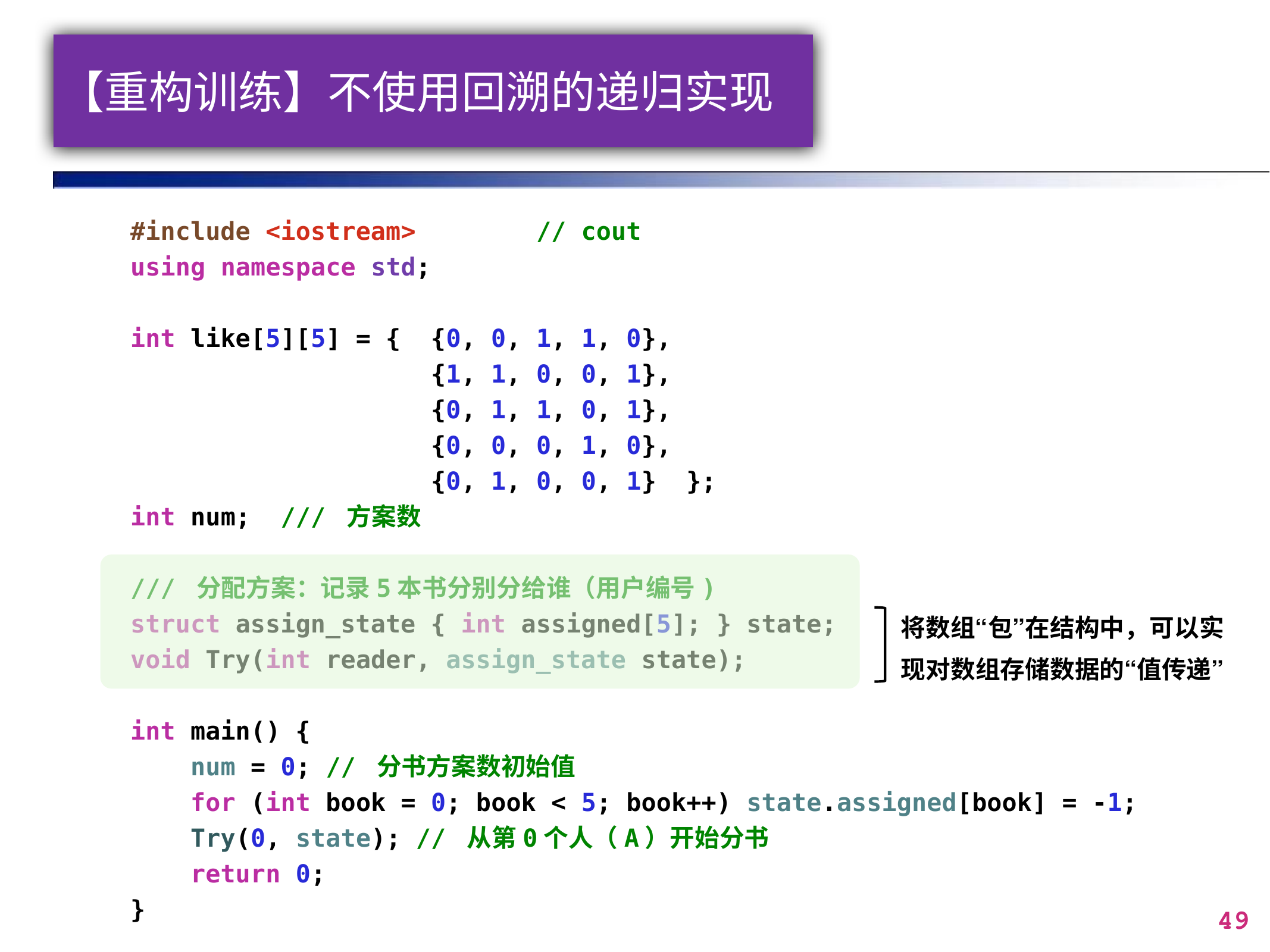

# 【重构训练】不使用回溯的递归实现
#include <iostream>        // cout
using namespace std;

int like[5][5] = {  {0, 0, 1, 1, 0},
                    {1, 1, 0, 0, 1},
                    {0, 1, 1, 0, 1},
                    {0, 0, 0, 1, 0},
                    {0, 1, 0, 0, 1}  };
int num;  /// 方案数

/// 分配方案：记录5本书分别分给谁（用户编号)
struct assign_state { int assigned[5]; } state;
void Try(int reader, assign_state state);

int main() {
    num = 0; // 分书方案数初始值
    for (int book = 0; book < 5; book++) state.assigned[book] = -1;
    Try(0, state); // 从第0个人（A）开始分书
    return 0;
}

将数组“包”在结构中，可以实现对数组存储数据的“值传递”

49